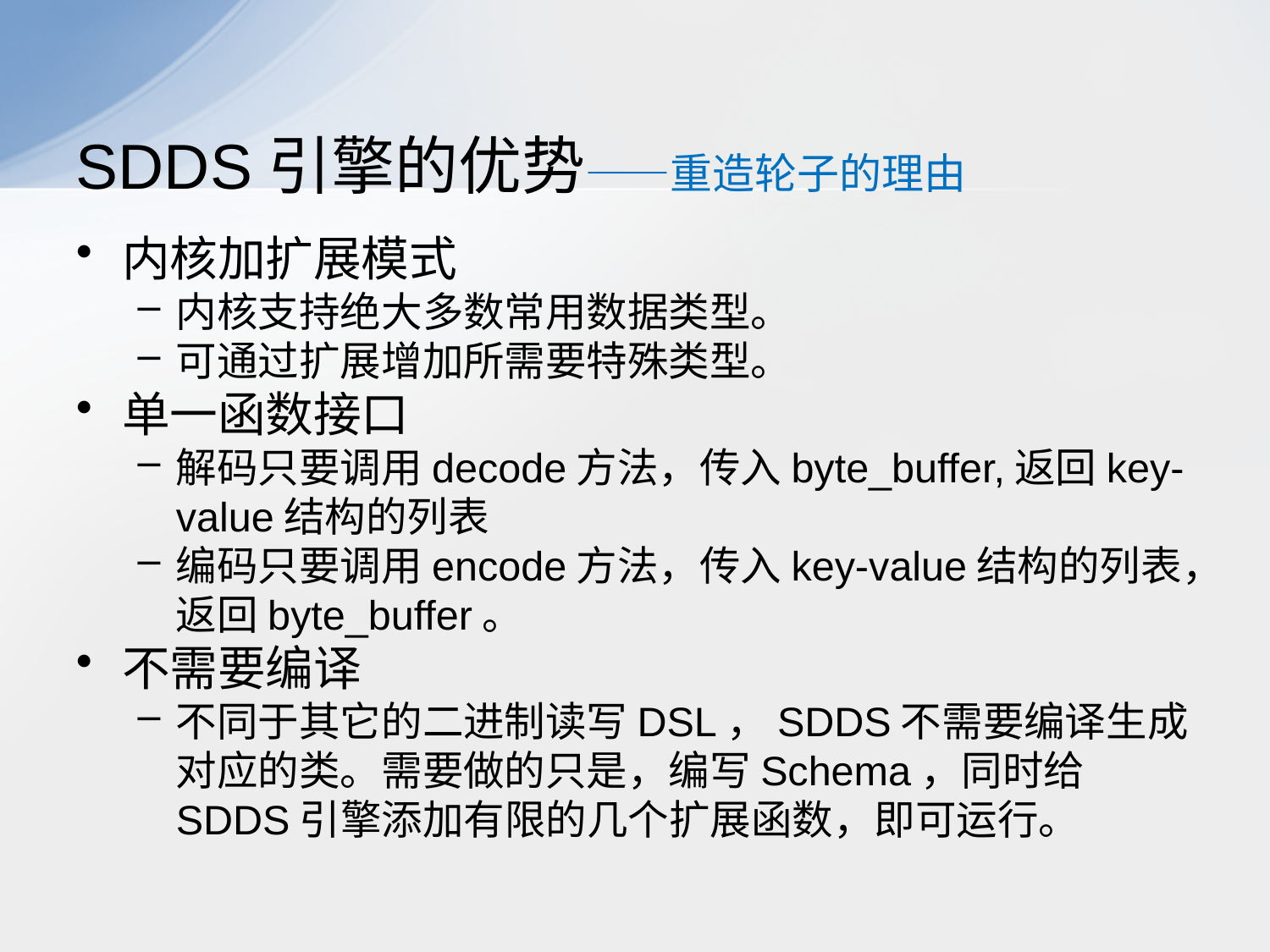

# SDDS引擎的优势——重造轮子的理由
内核加扩展模式
内核支持绝大多数常用数据类型。
可通过扩展增加所需要特殊类型。
单一函数接口
解码只要调用decode方法，传入byte_buffer,返回key-value结构的列表
编码只要调用encode方法，传入key-value结构的列表，返回byte_buffer。
不需要编译
不同于其它的二进制读写DSL，SDDS不需要编译生成对应的类。需要做的只是，编写Schema，同时给SDDS引擎添加有限的几个扩展函数，即可运行。